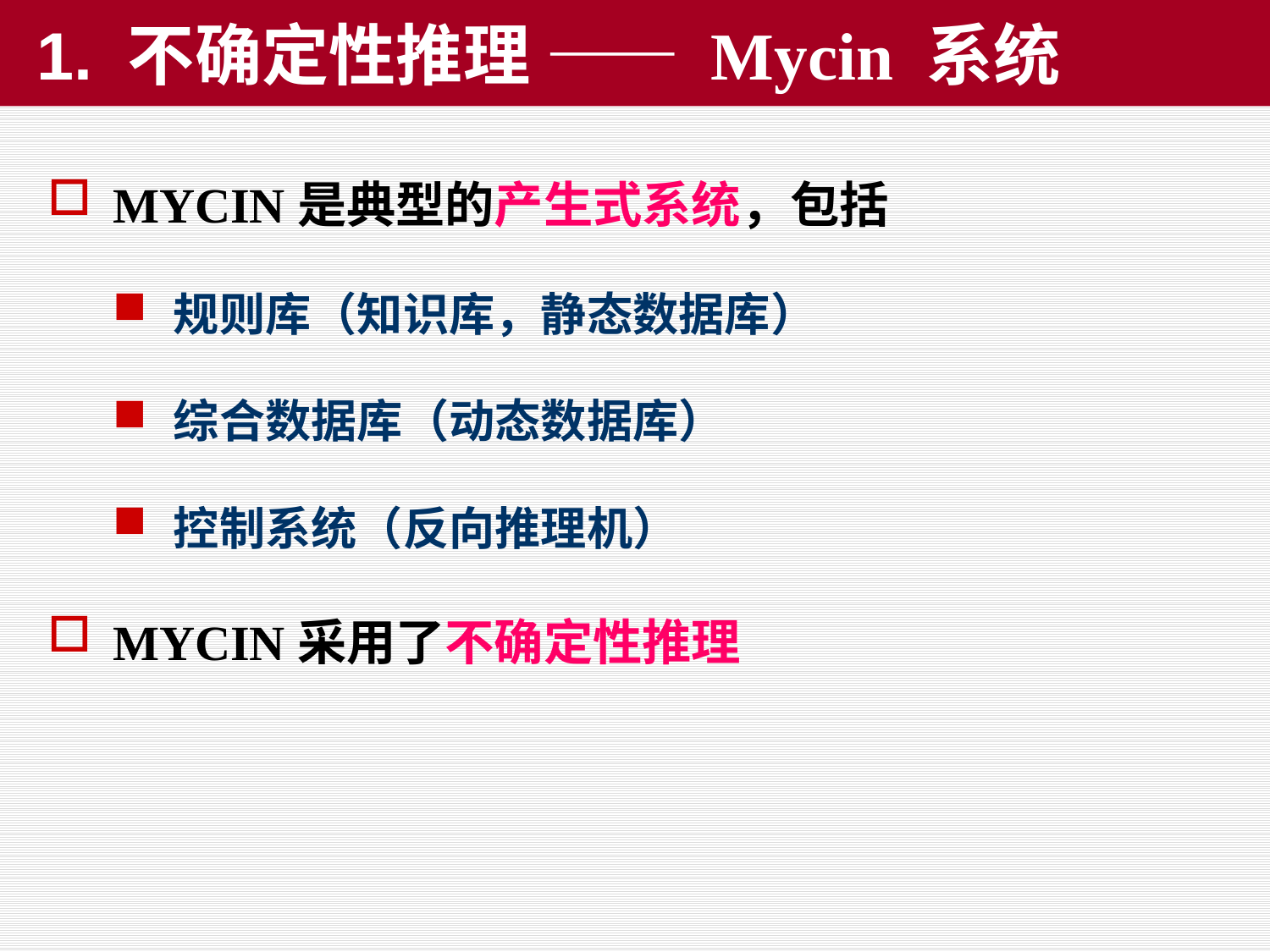

# 1. 不确定性推理 —— Mycin 系统
MYCIN是典型的产生式系统，包括
规则库（知识库，静态数据库）
综合数据库（动态数据库）
控制系统（反向推理机）
MYCIN采用了不确定性推理